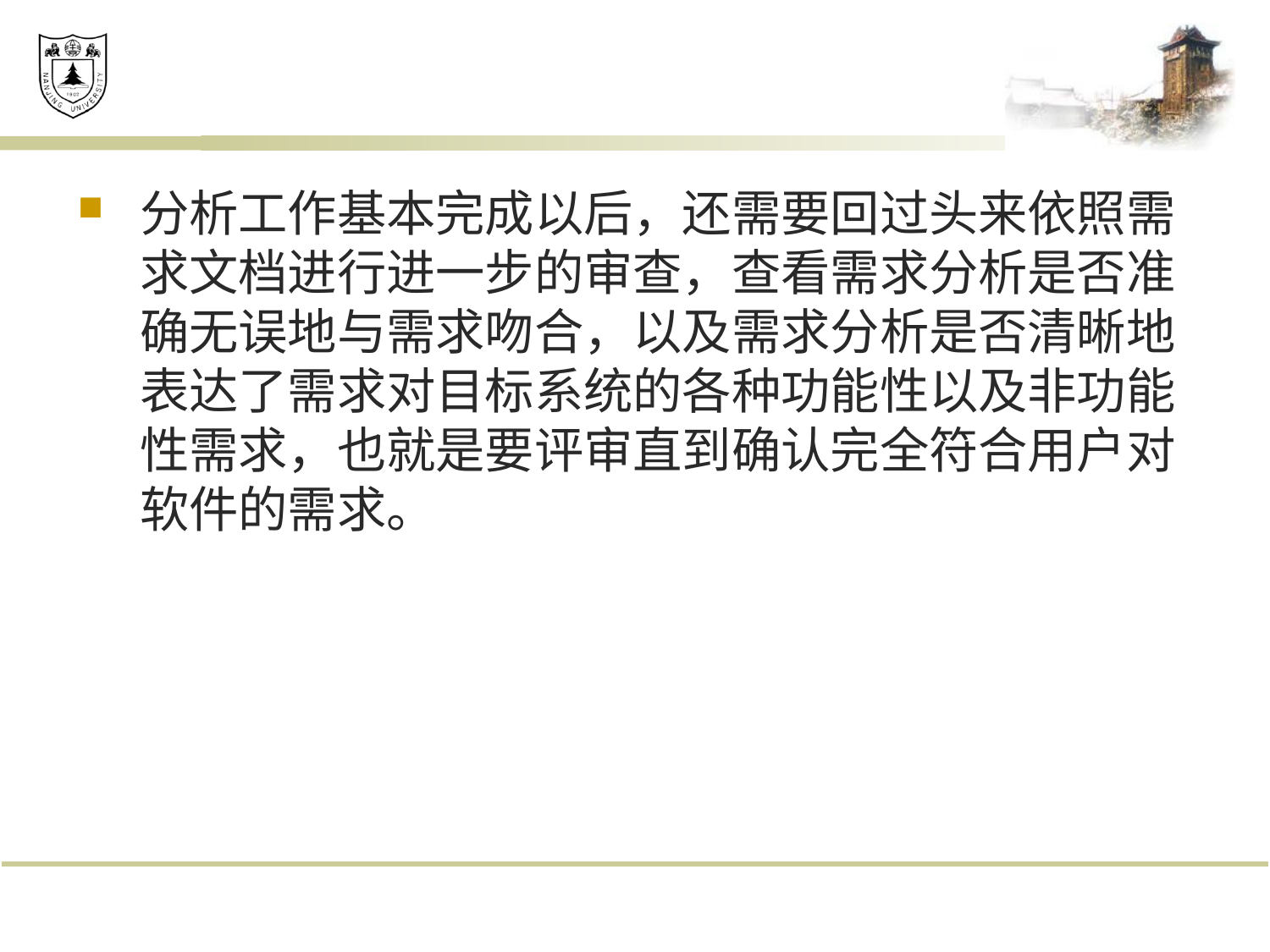

#
分析工作基本完成以后，还需要回过头来依照需求文档进行进一步的审查，查看需求分析是否准确无误地与需求吻合，以及需求分析是否清晰地表达了需求对目标系统的各种功能性以及非功能性需求，也就是要评审直到确认完全符合用户对软件的需求。